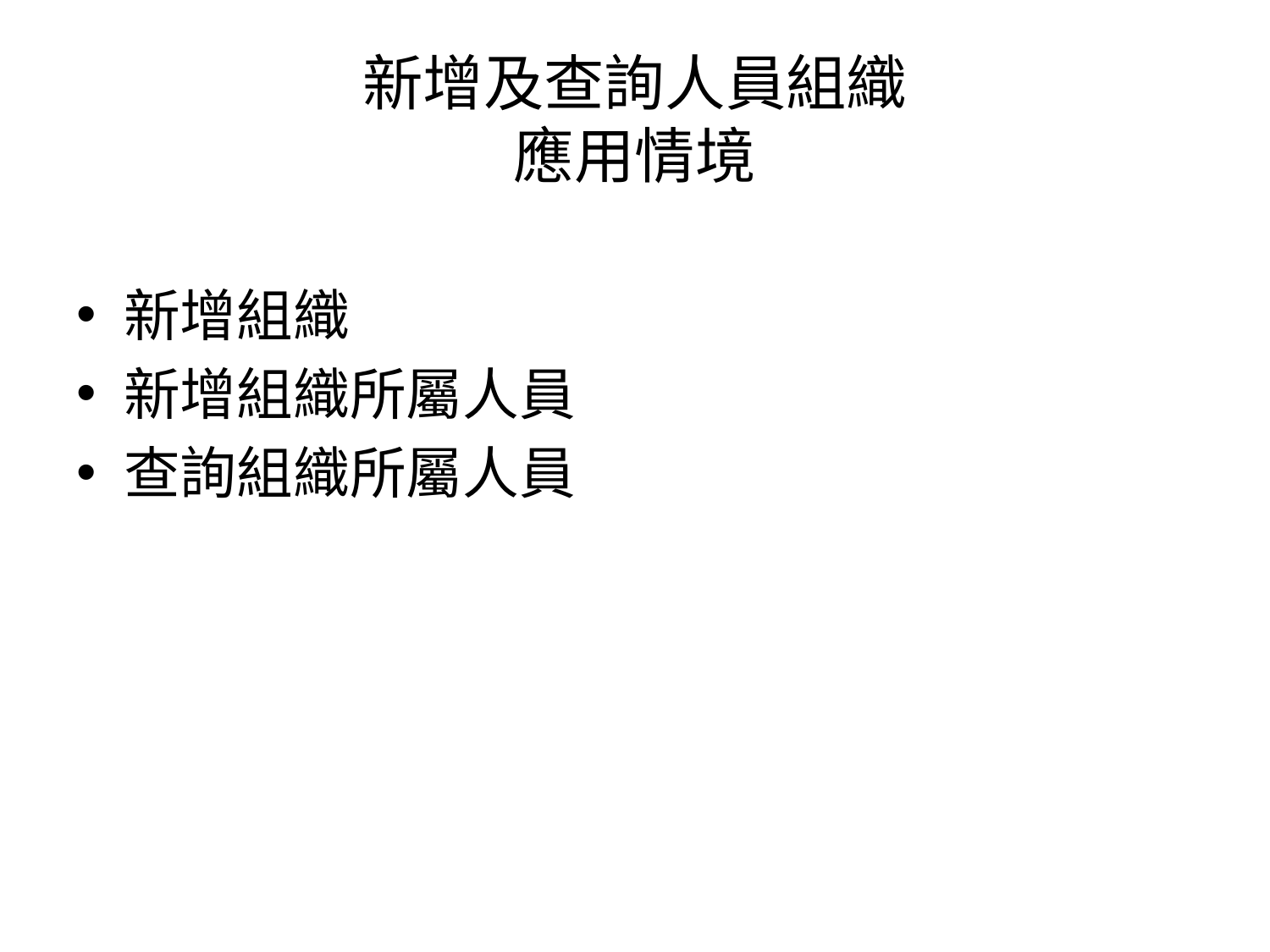

# 新增及查詢人員組織 應用情境
新增組織
新增組織所屬人員
查詢組織所屬人員